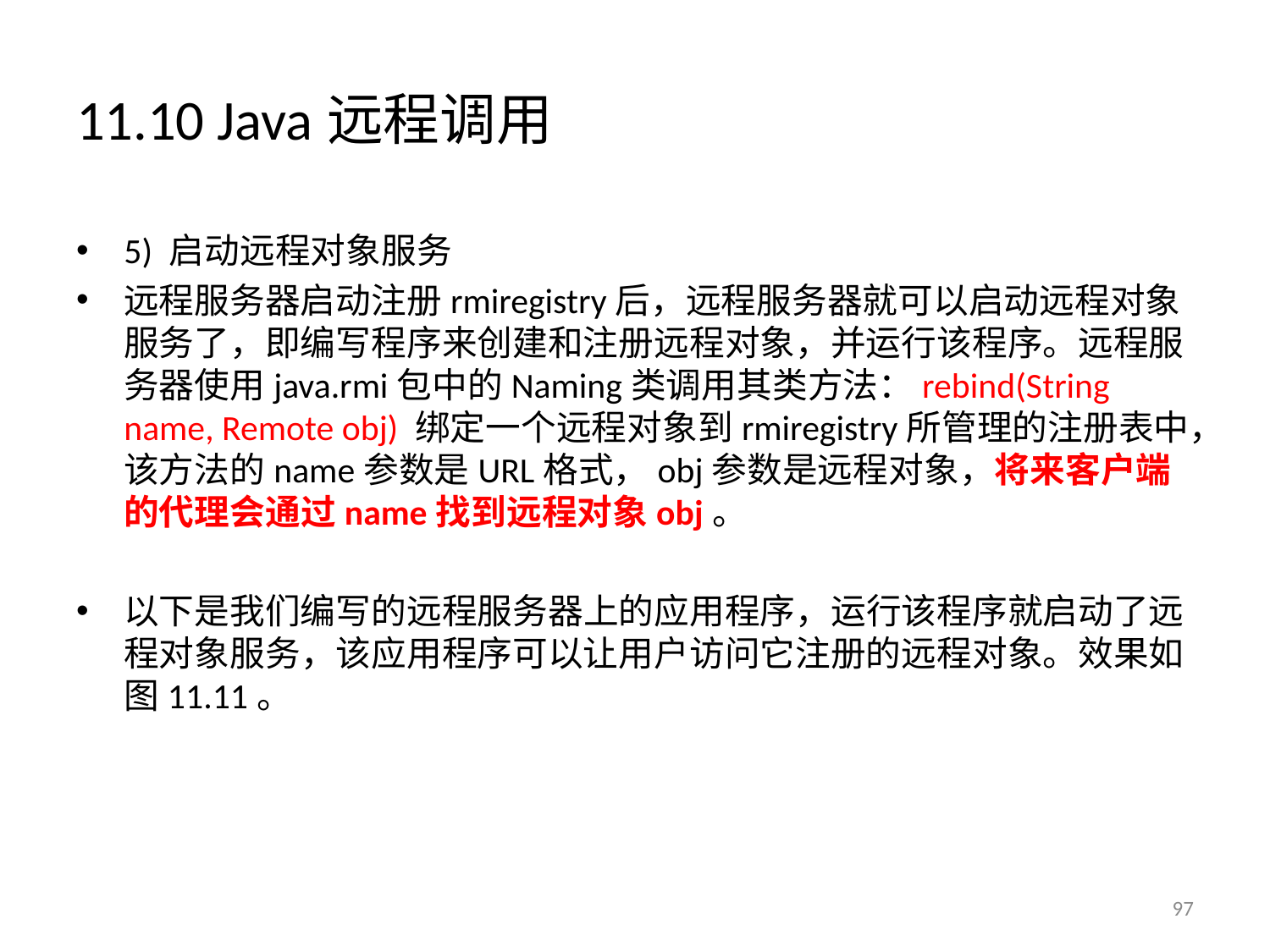

# 11.10 Java远程调用
5) 启动远程对象服务
远程服务器启动注册rmiregistry后，远程服务器就可以启动远程对象服务了，即编写程序来创建和注册远程对象，并运行该程序。远程服务器使用java.rmi包中的Naming类调用其类方法：rebind(String name, Remote obj) 绑定一个远程对象到rmiregistry所管理的注册表中，该方法的name参数是URL格式，obj参数是远程对象，将来客户端的代理会通过name找到远程对象obj。

以下是我们编写的远程服务器上的应用程序，运行该程序就启动了远程对象服务，该应用程序可以让用户访问它注册的远程对象。效果如图11.11。
97